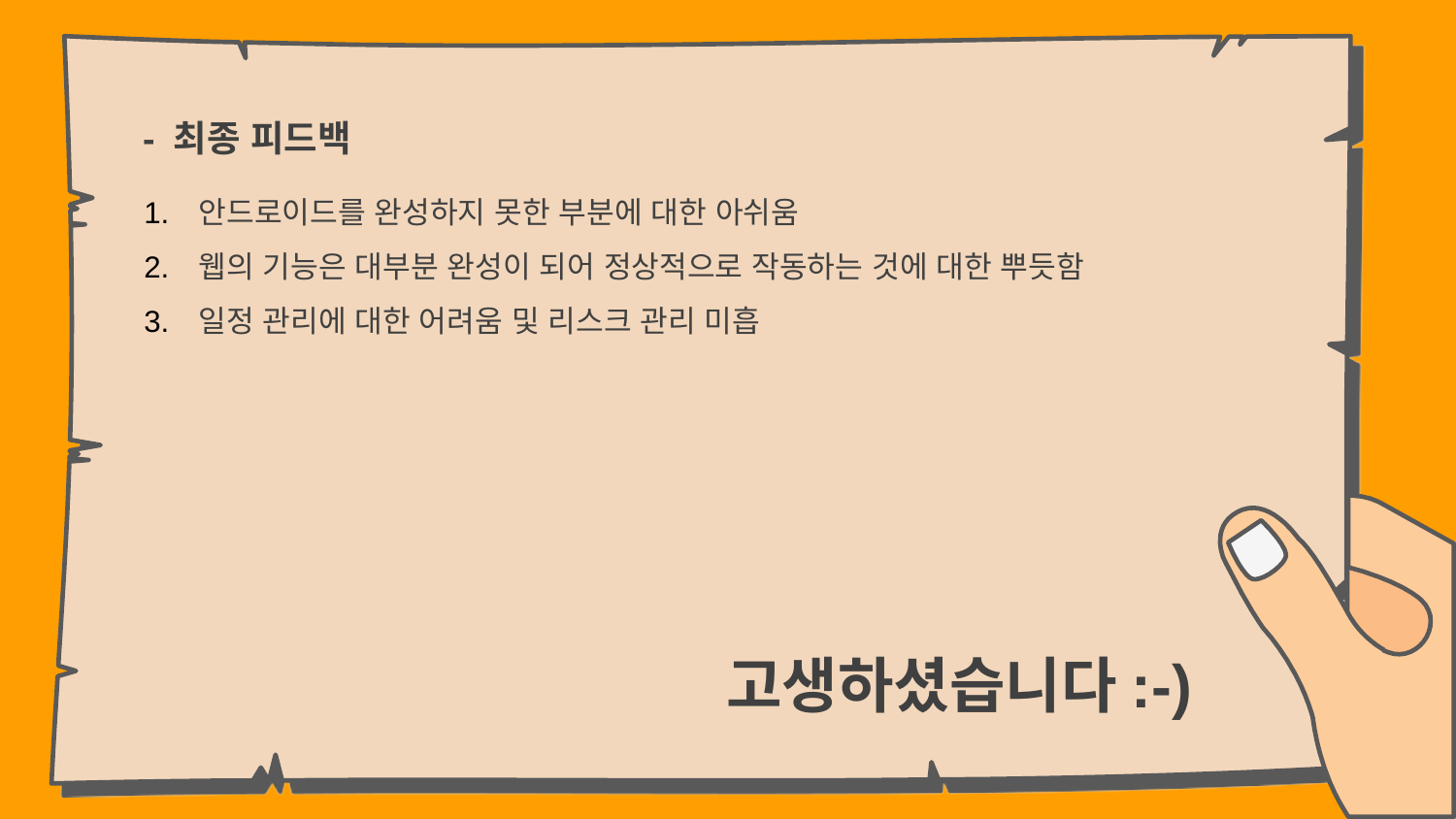

- 최종 피드백
안드로이드를 완성하지 못한 부분에 대한 아쉬움
웹의 기능은 대부분 완성이 되어 정상적으로 작동하는 것에 대한 뿌듯함
일정 관리에 대한 어려움 및 리스크 관리 미흡

				고생하셨습니다:-)